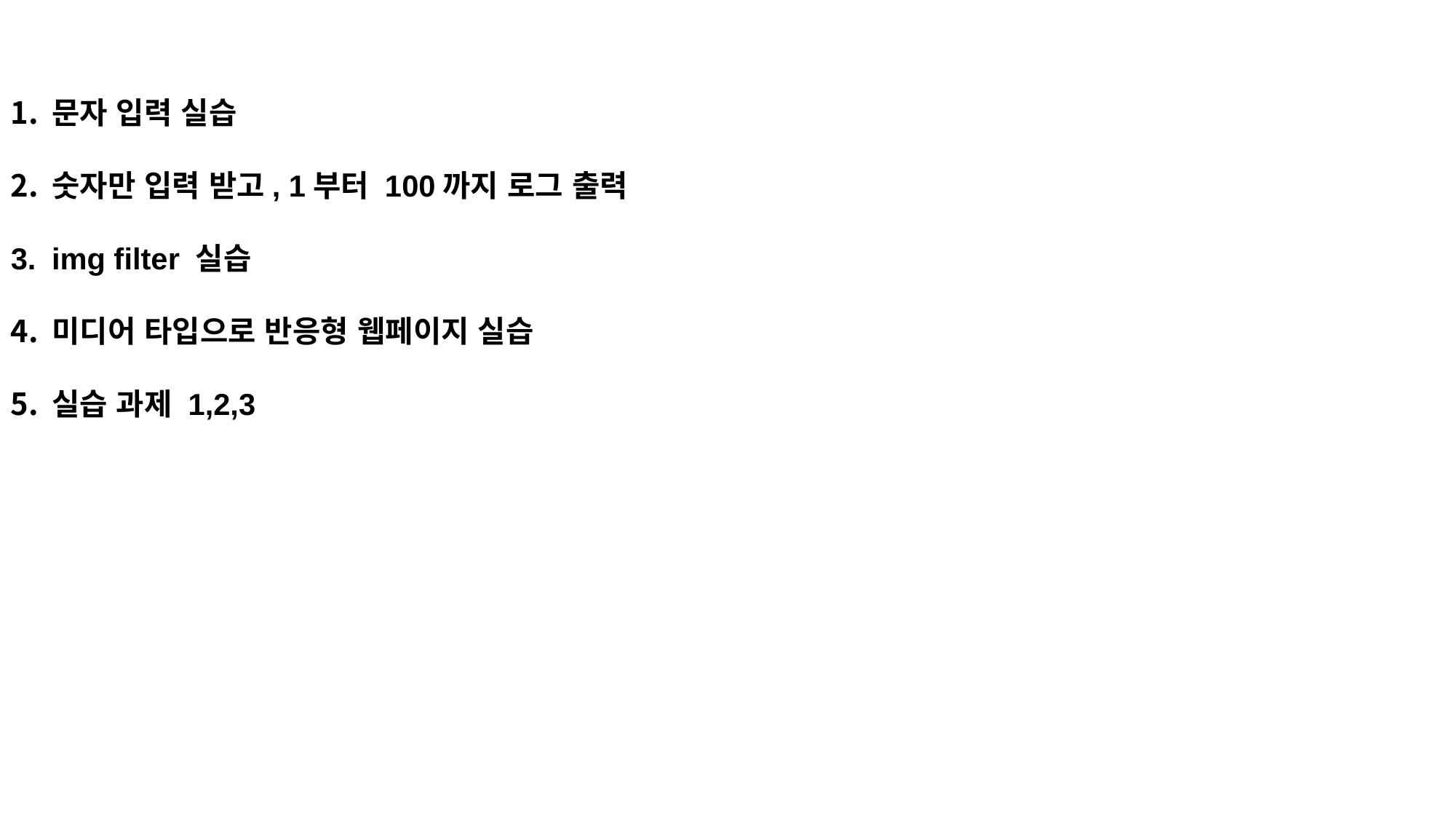

문자 입력 실습
숫자만 입력 받고, 1부터 100까지 로그 출력
img filter 실습
미디어 타입으로 반응형 웹페이지 실습
실습 과제 1,2,3